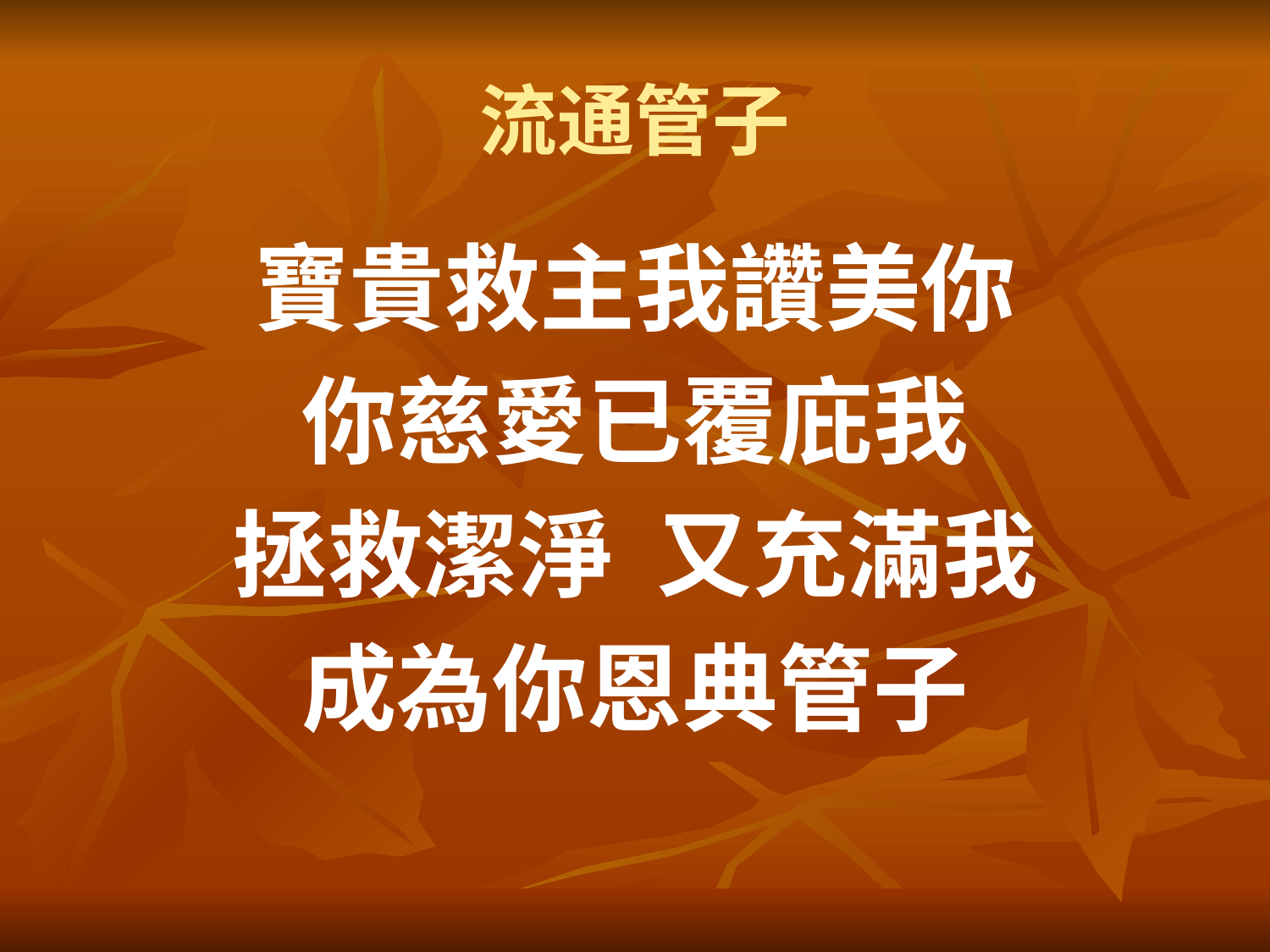

# 流通管子
寶貴救主我讚美你
你慈愛已覆庇我
拯救潔淨  又充滿我
成為你恩典管子